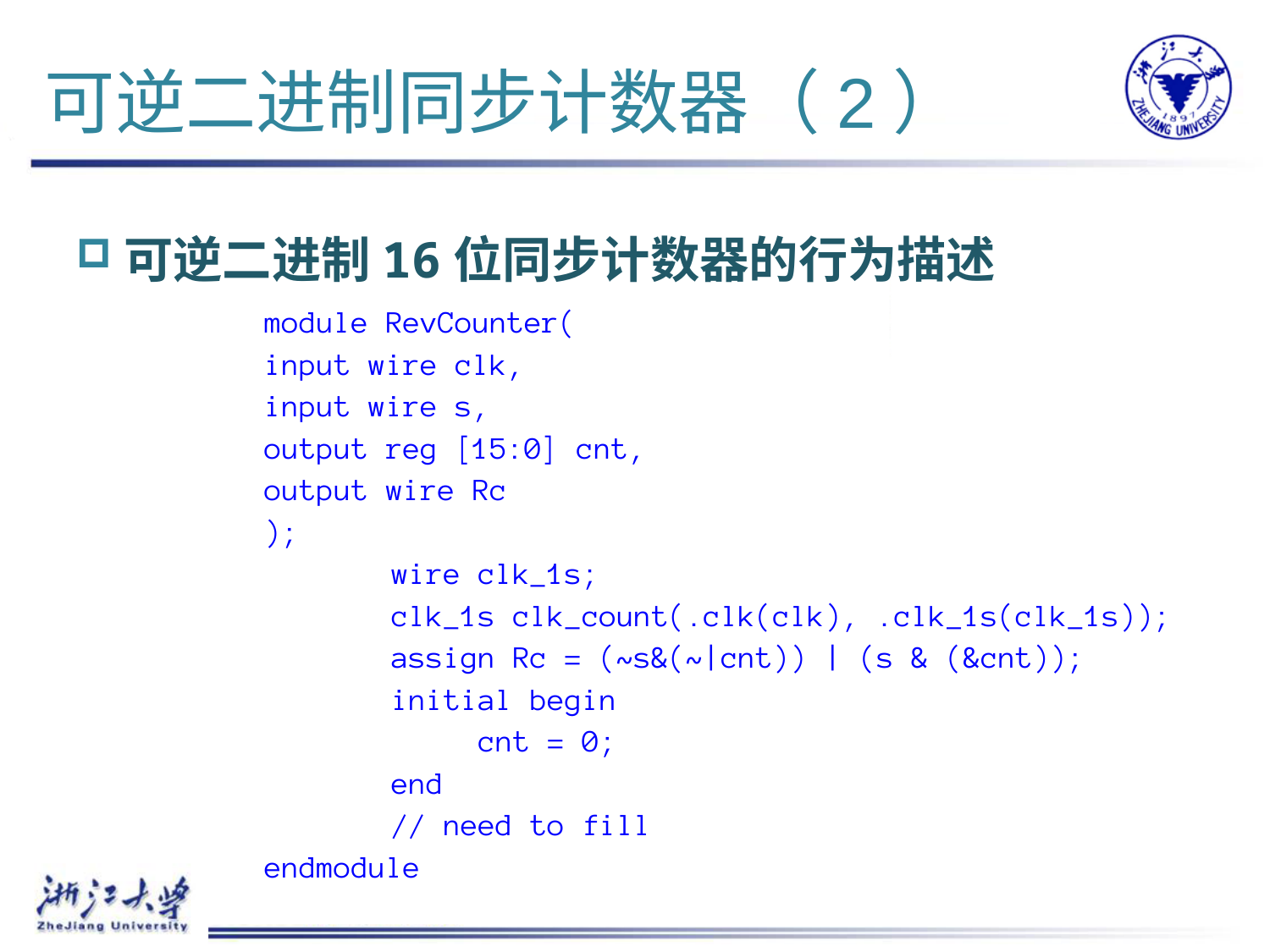

# 可逆二进制同步计数器（2）
可逆二进制16位同步计数器的行为描述
module RevCounter(
input wire clk,
input wire s,
output reg [15:0] cnt,
output wire Rc
);
	wire clk_1s;
	clk_1s clk_count(.clk(clk), .clk_1s(clk_1s));
	assign Rc = (~s&(~|cnt)) | (s & (&cnt));
	initial begin
	     cnt = 0;
	end
	// need to fill
endmodule